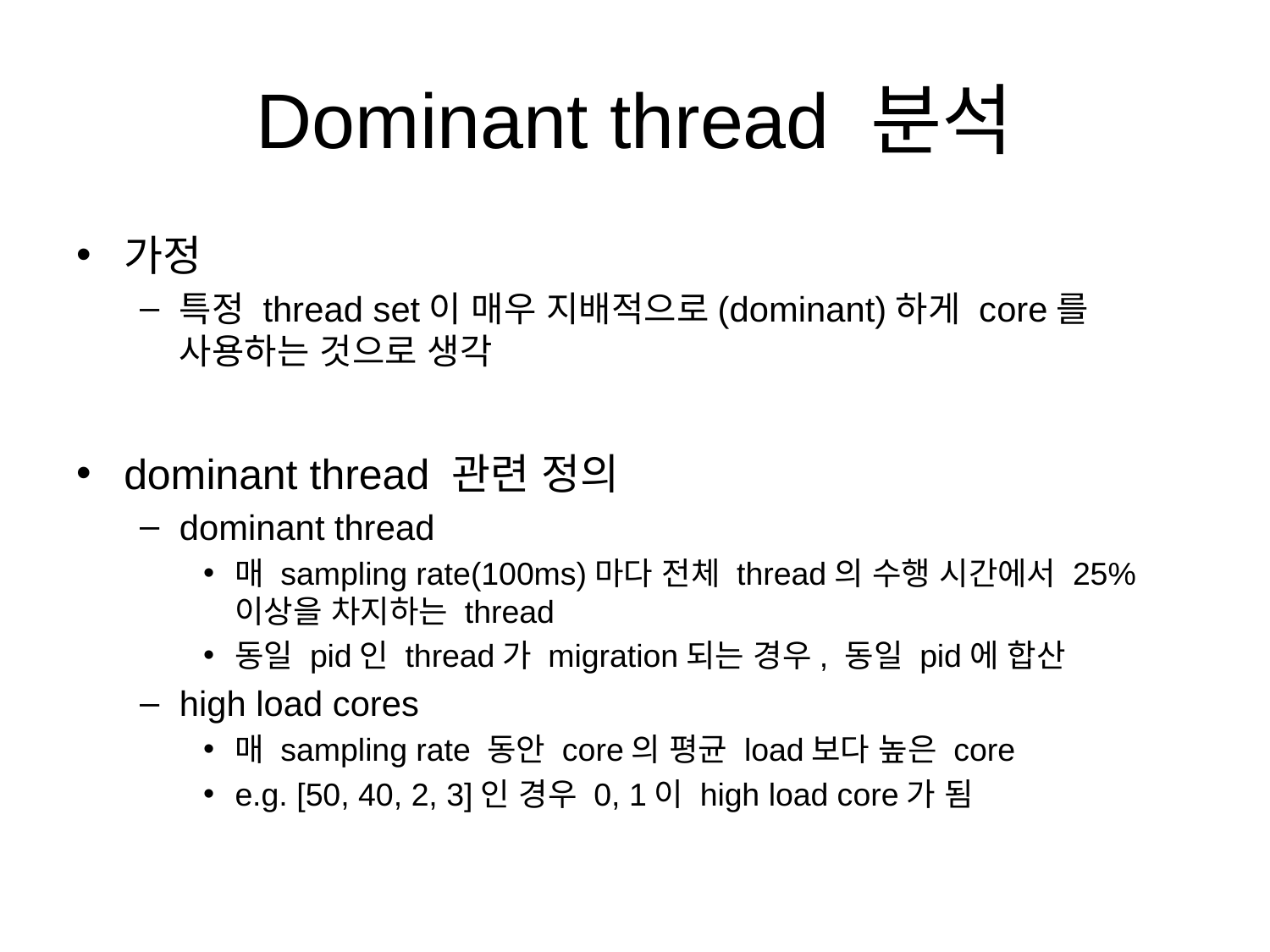

# Dominant thread 분석
가정
특정 thread set이 매우 지배적으로(dominant)하게 core를 사용하는 것으로 생각

dominant thread 관련 정의
dominant thread
매 sampling rate(100ms)마다 전체 thread의 수행 시간에서 25%
이상을 차지하는 thread
동일 pid인 thread가 migration되는 경우, 동일 pid에 합산
high load cores
매 sampling rate 동안 core의 평균 load보다 높은 core
e.g. [50, 40, 2, 3]인 경우 0, 1이 high load core가 됨